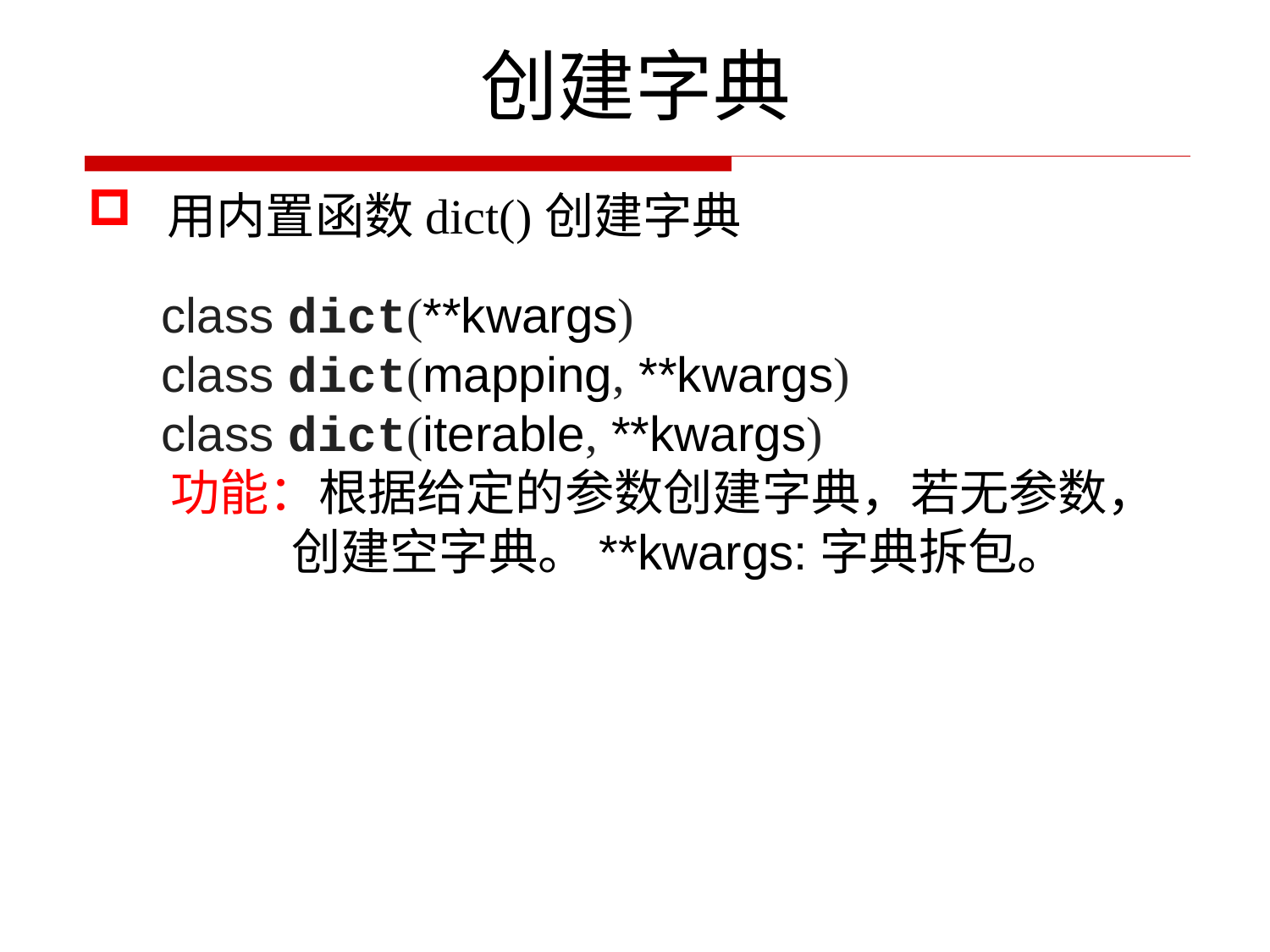

创建字典
# 用内置函数dict()创建字典
     class dict(**kwargs)
     class dict(mapping, **kwargs)
     class dict(iterable, **kwargs)
      功能：根据给定的参数创建字典，若无参数，
                 创建空字典。**kwargs:字典拆包。
7